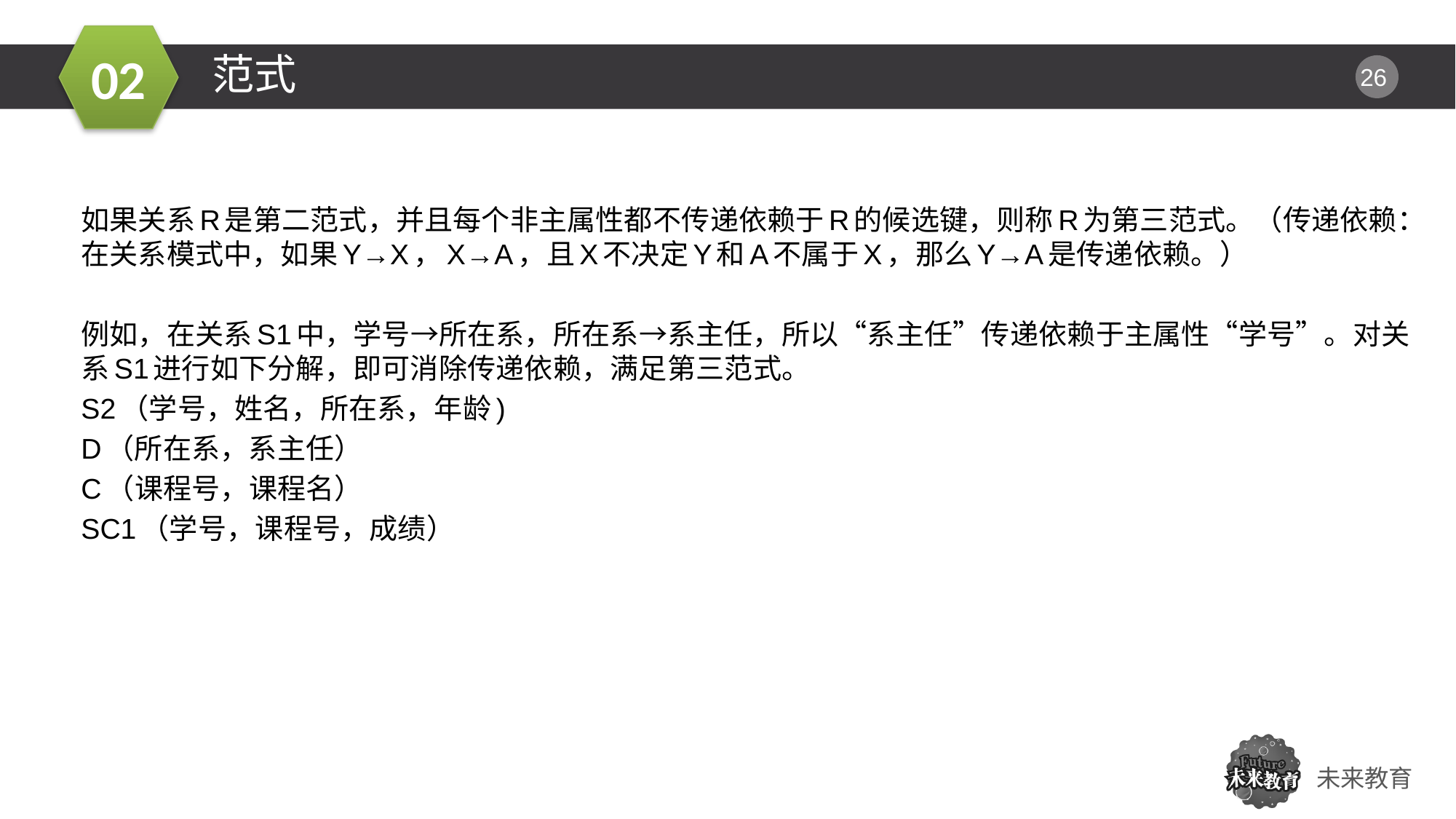

范式

如果关系R是第二范式，并且每个非主属性都不传递依赖于R的候选键，则称R为第三范式。（传递依赖：在关系模式中，如果Y→X，X→A，且X不决定Y和A不属于X，那么Y→A是传递依赖。）

例如，在关系S1中，学号→所在系，所在系→系主任，所以“系主任”传递依赖于主属性“学号”。对关系S1进行如下分解，即可消除传递依赖，满足第三范式。
S2（学号，姓名，所在系，年龄)
D（所在系，系主任）
C（课程号，课程名）
SC1（学号，课程号，成绩）